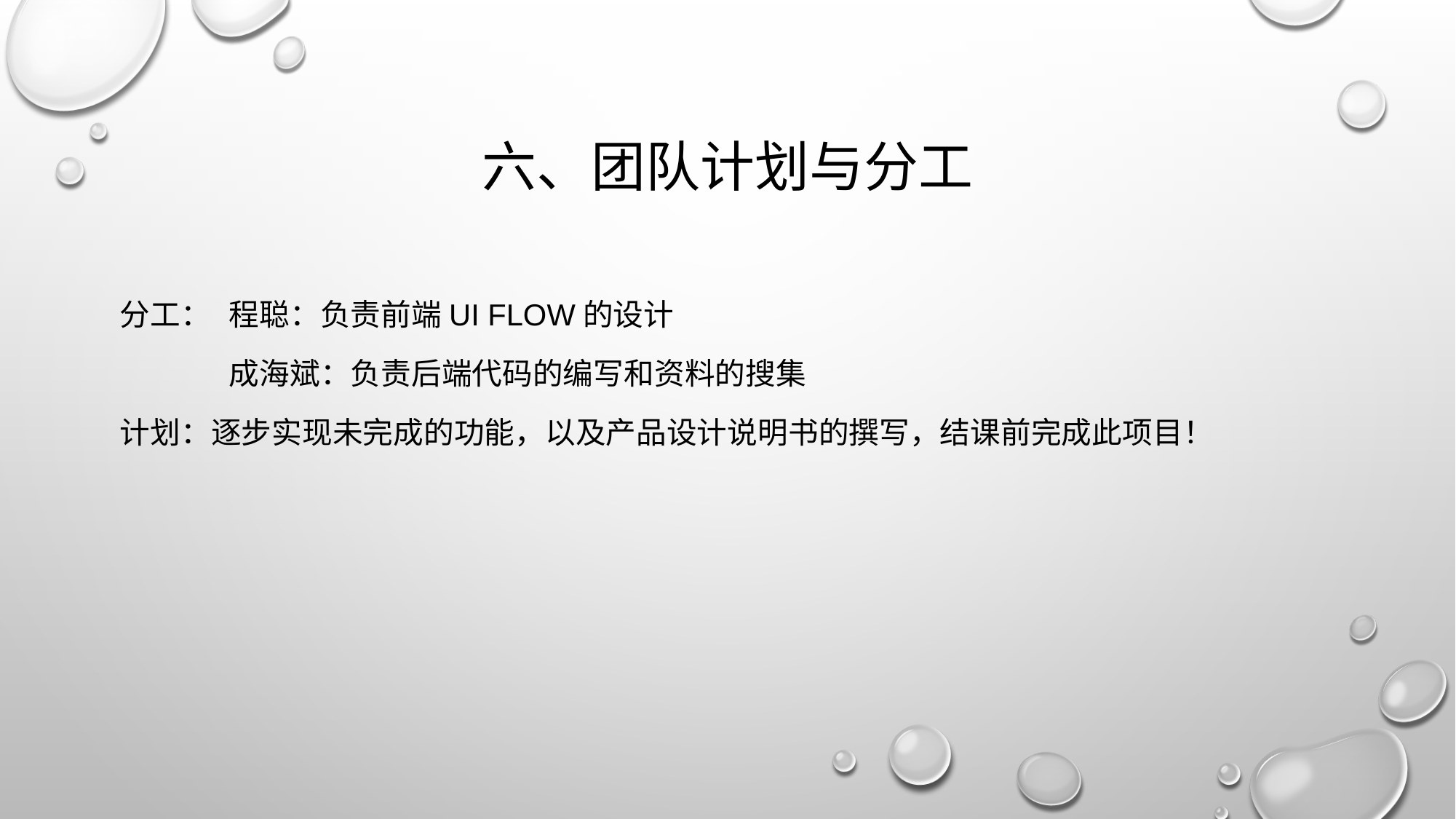

# 六、团队计划与分工
分工：	程聪：负责前端Ui flow的设计
	成海斌：负责后端代码的编写和资料的搜集
计划：逐步实现未完成的功能，以及产品设计说明书的撰写，结课前完成此项目！